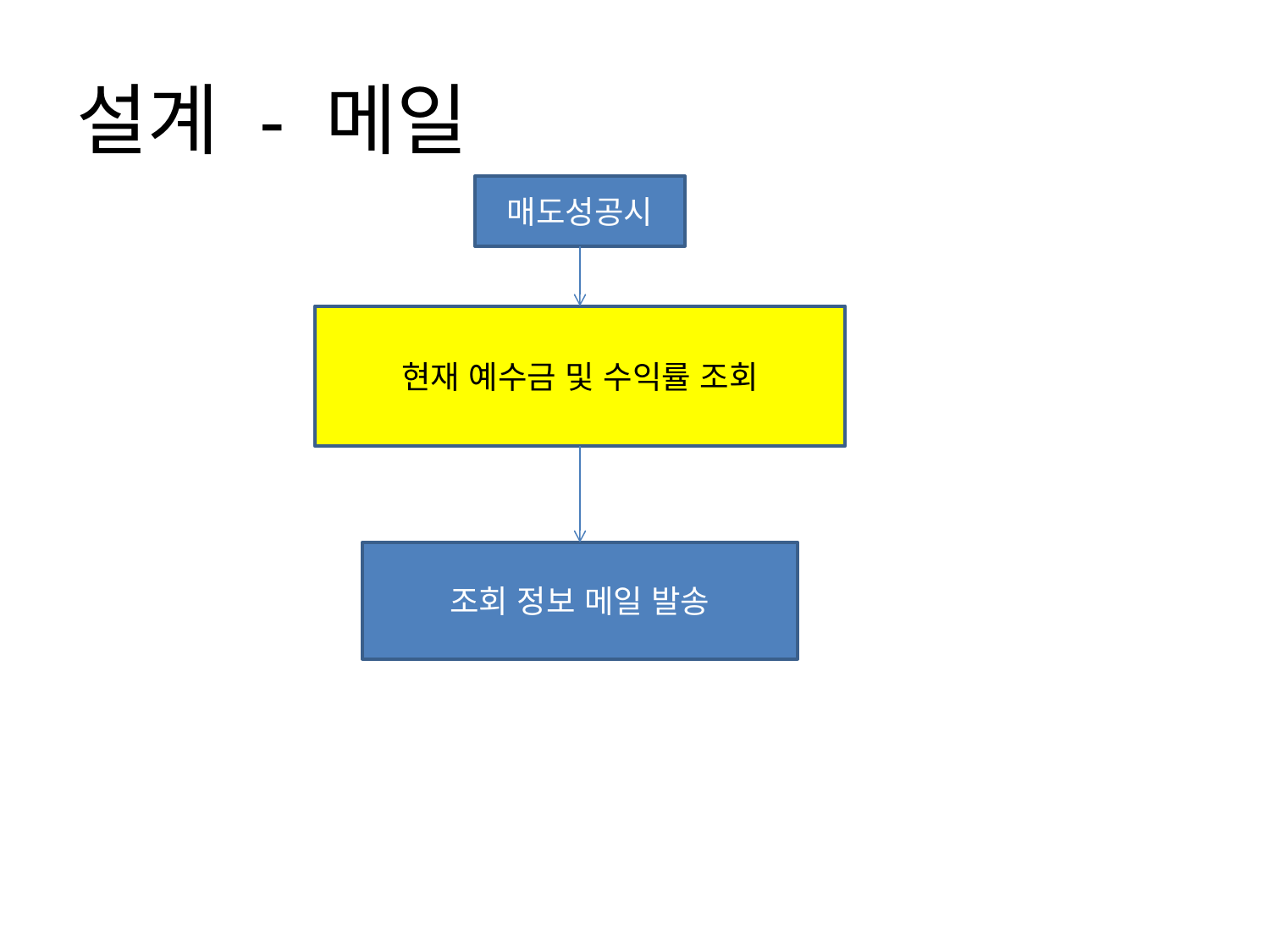

# 설계 - 메일
매도성공시
현재 예수금 및 수익률 조회
조회 정보 메일 발송